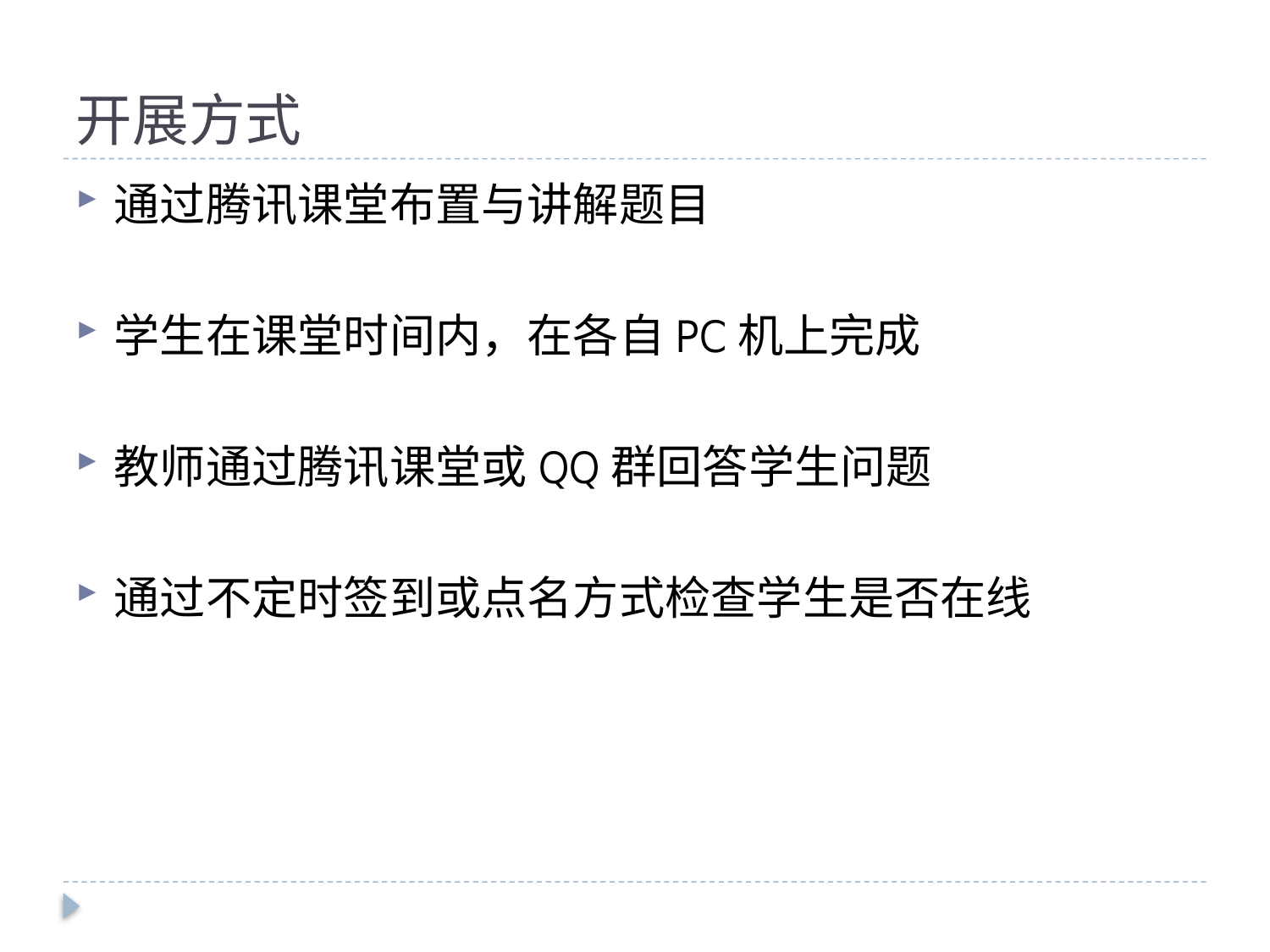

# 开展方式
通过腾讯课堂布置与讲解题目

学生在课堂时间内，在各自PC机上完成

教师通过腾讯课堂或QQ群回答学生问题

通过不定时签到或点名方式检查学生是否在线